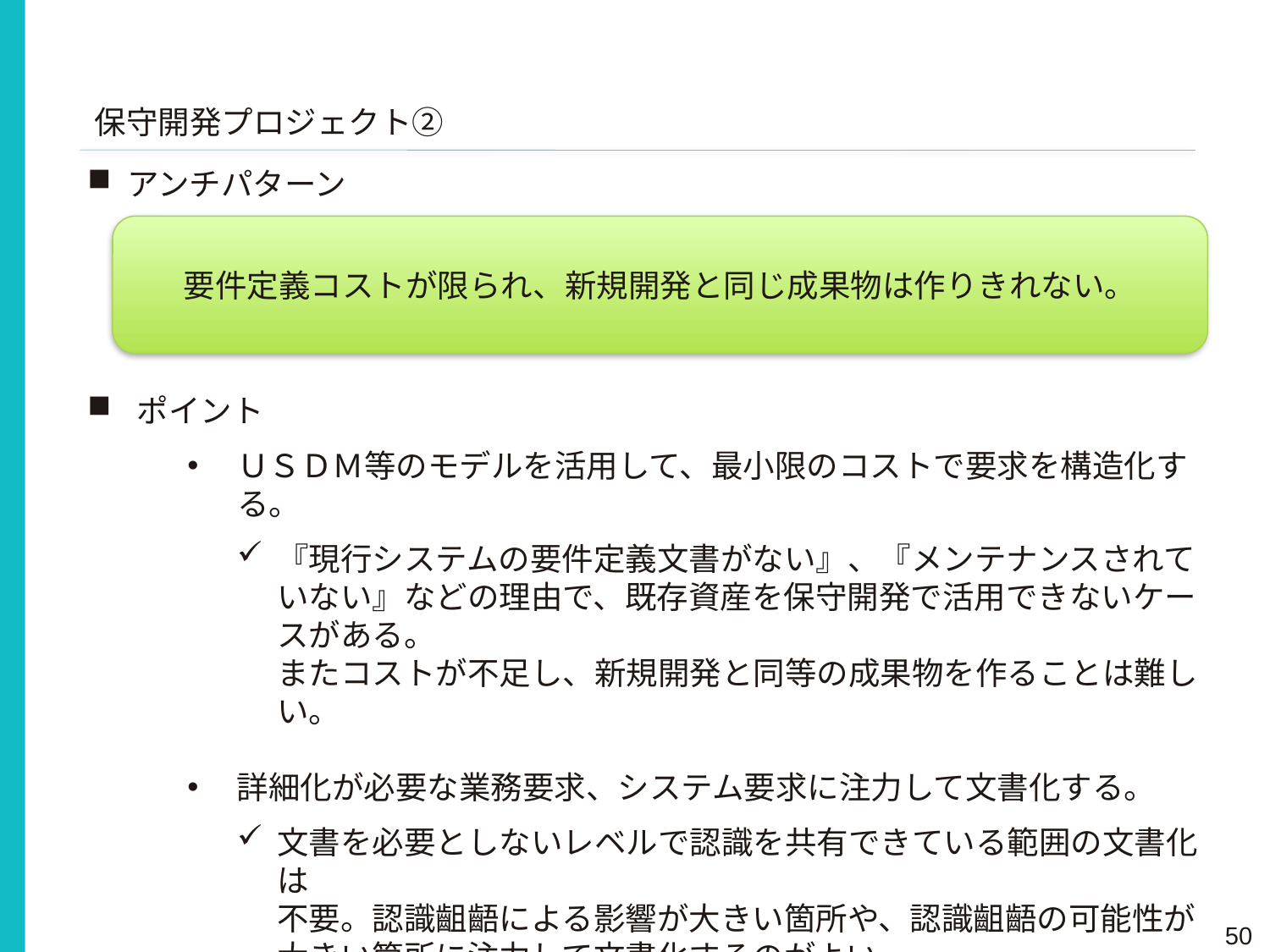

保守開発プロジェクト②
アンチパターン
要件定義コストが限られ、新規開発と同じ成果物は作りきれない。
ポイント

ＵＳＤＭ等のモデルを活用して、最小限のコストで要求を構造化する。

『現行システムの要件定義文書がない』、『メンテナンスされていない』などの理由で、既存資産を保守開発で活用できないケースがある。
またコストが不足し、新規開発と同等の成果物を作ることは難しい。

詳細化が必要な業務要求、システム要求に注力して文書化する。

文書を必要としないレベルで認識を共有できている範囲の文書化は
不要。認識齟齬による影響が大きい箇所や、認識齟齬の可能性が
大きい箇所に注力して文書化するのがよい。

50